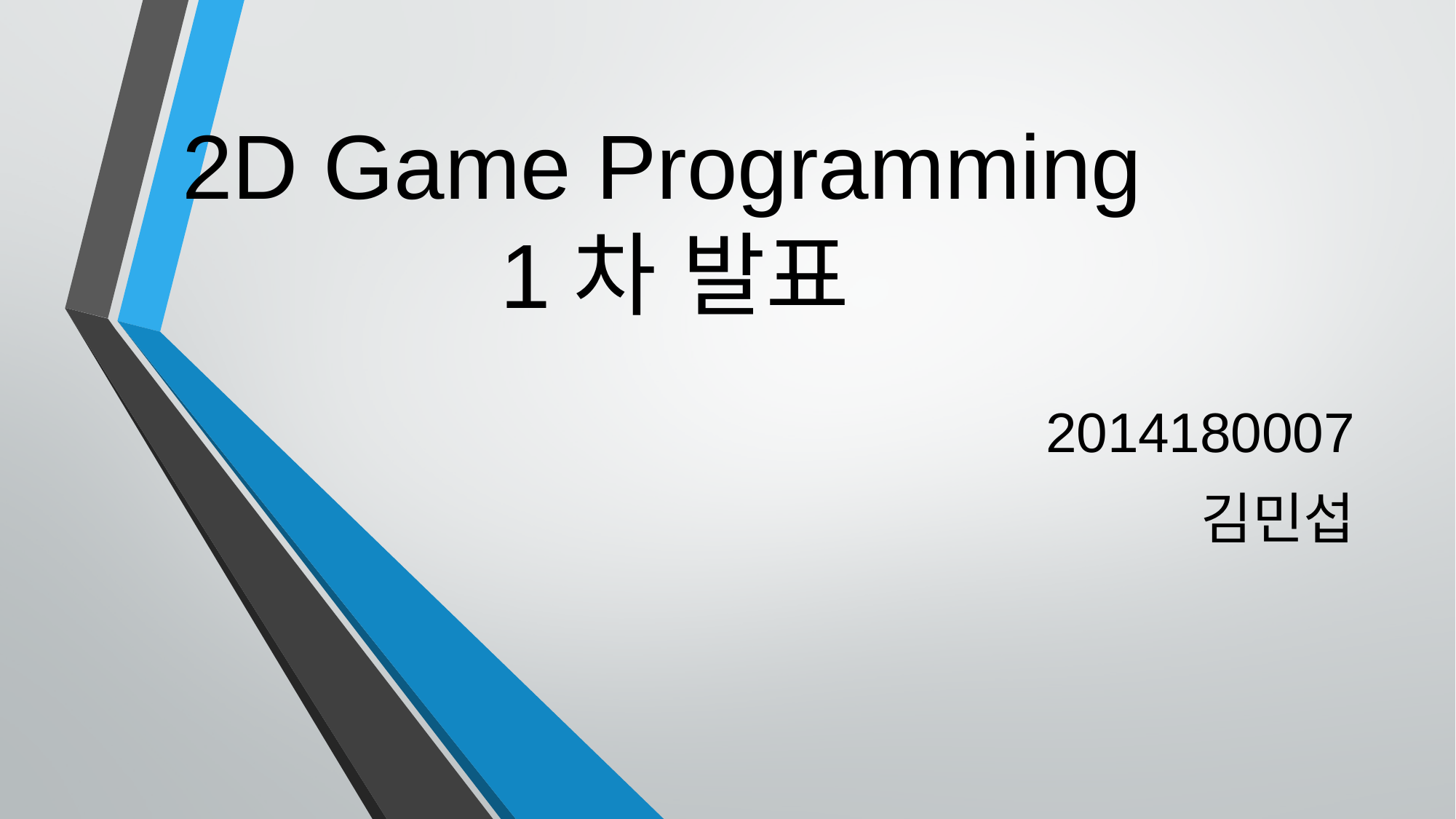

# 2D Game Programming 1차 발표
2014180007
 김민섭